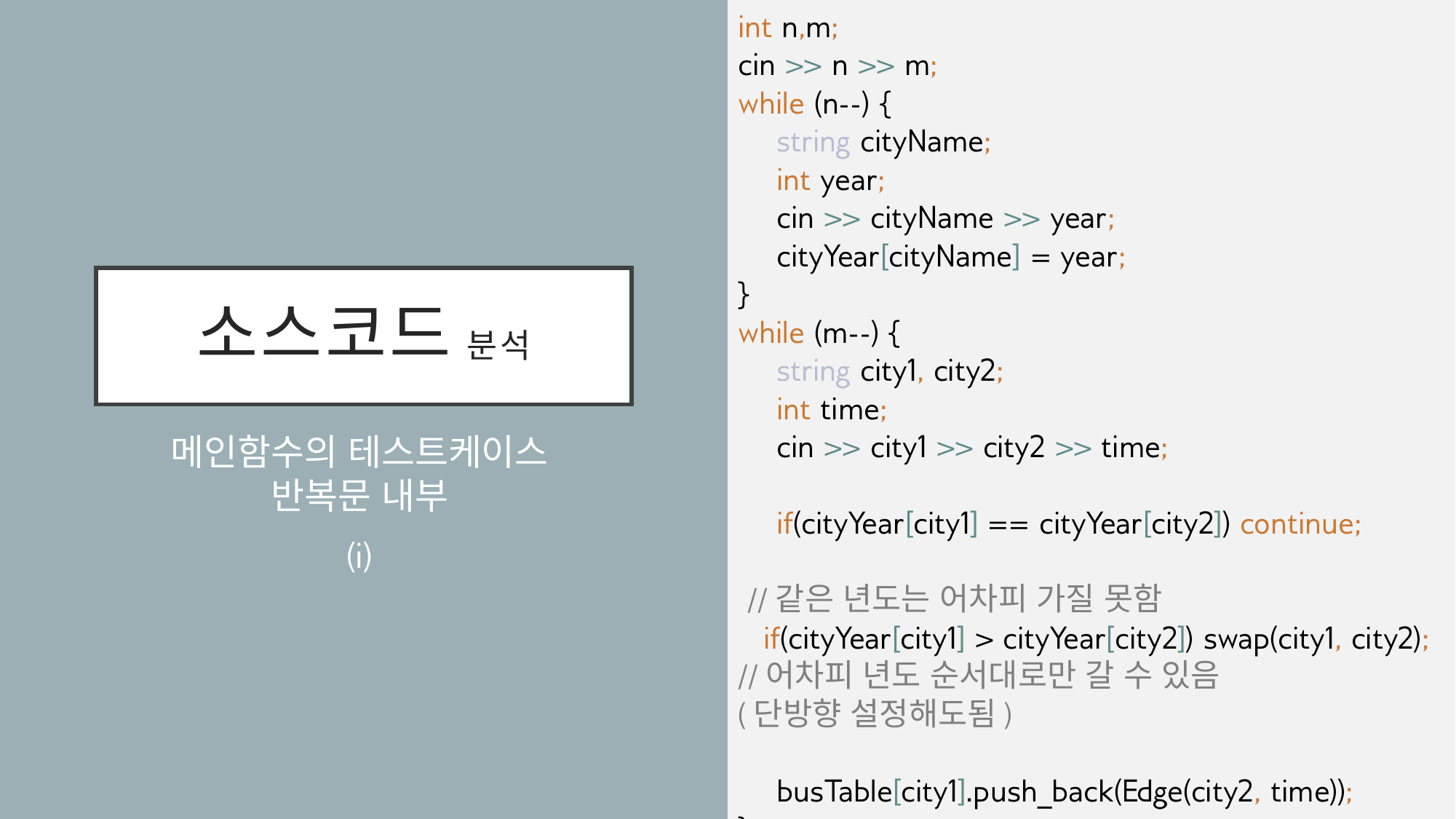

int n,m;
cin >> n >> m;
while (n--) {
    string cityName;
    int year;
    cin >> cityName >> year;
    cityYear[cityName] = year;
}
while (m--) {
    string city1, city2;
    int time;
    cin >> city1 >> city2 >> time;
    if(cityYear[city1] == cityYear[city2]) continue;
 //같은 년도는 어차피 가질 못함
  if(cityYear[city1] > cityYear[city2]) swap(city1, city2);
//어차피 년도 순서대로만 갈 수 있음
(단방향 설정해도됨)
    busTable[city1].push_back(Edge(city2, time));
}
# 소스코드 분석
메인함수의 테스트케이스 반복문 내부
(i)